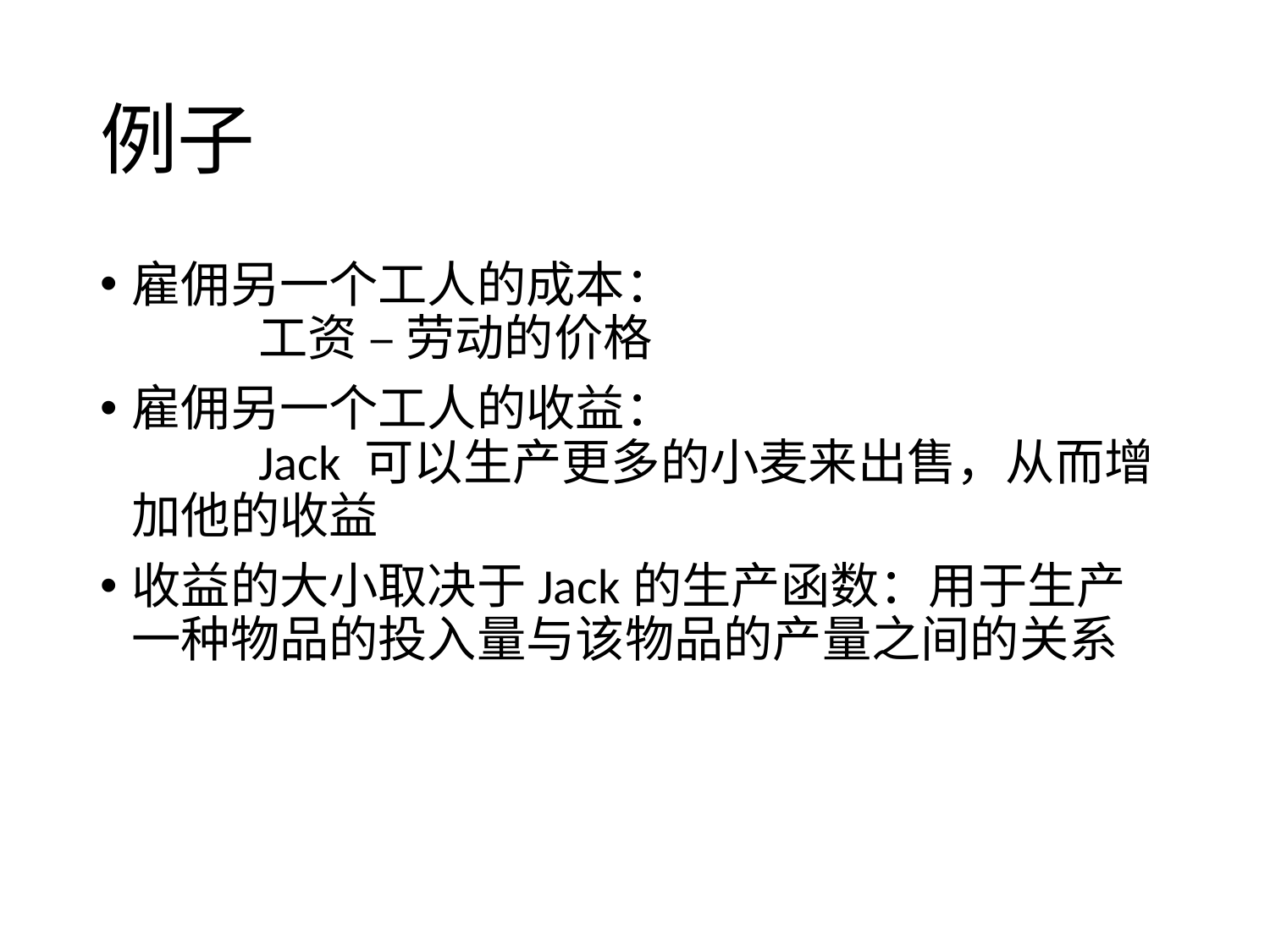

# 例子
雇佣另一个工人的成本：
	工资 – 劳动的价格
雇佣另一个工人的收益：
	Jack 可以生产更多的小麦来出售，从而增加他的收益
收益的大小取决于Jack的生产函数：用于生产一种物品的投入量与该物品的产量之间的关系